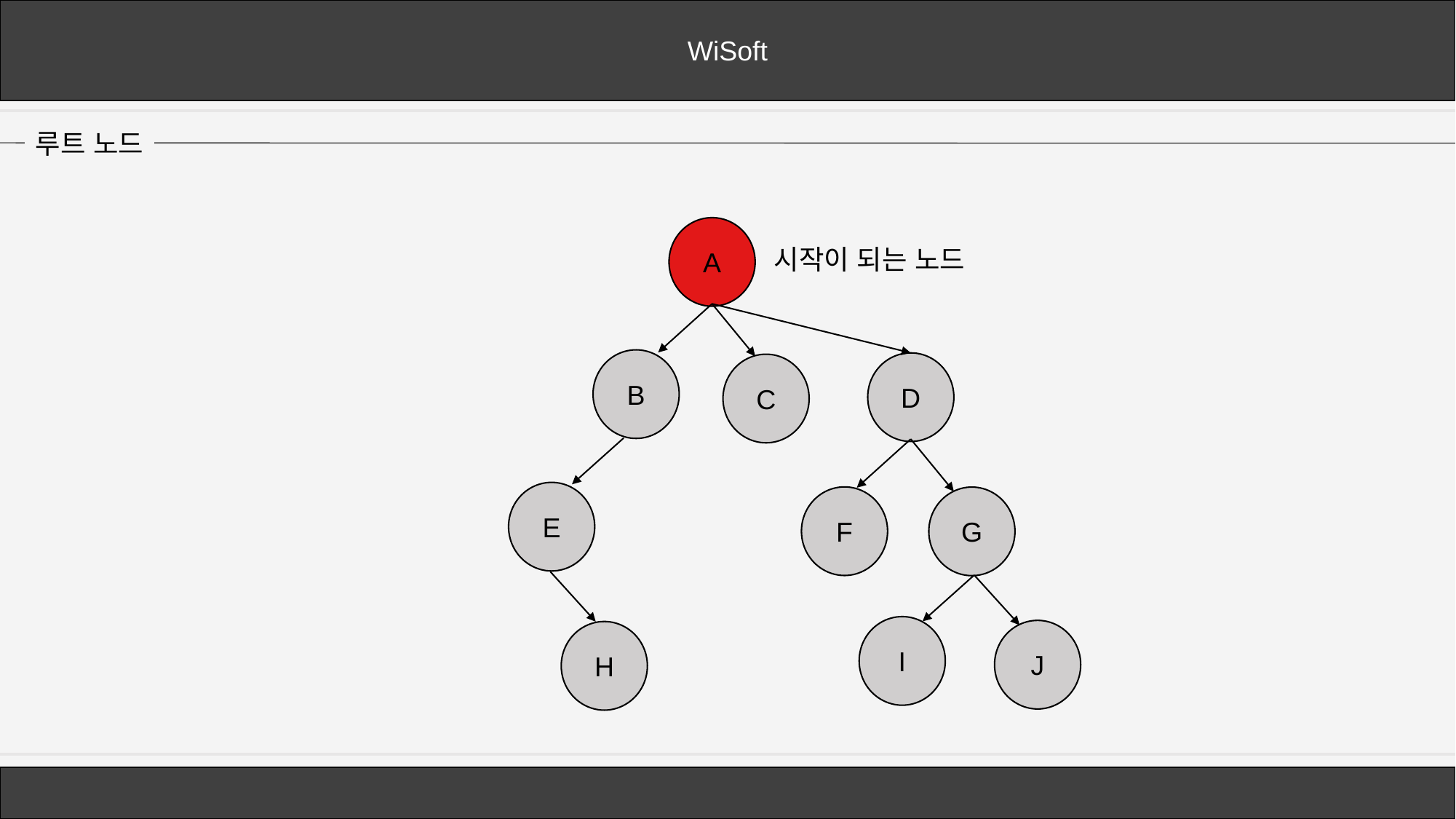

WiSoft
루트 노드
A
B
D
C
E
F
G
I
J
H
시작이 되는 노드